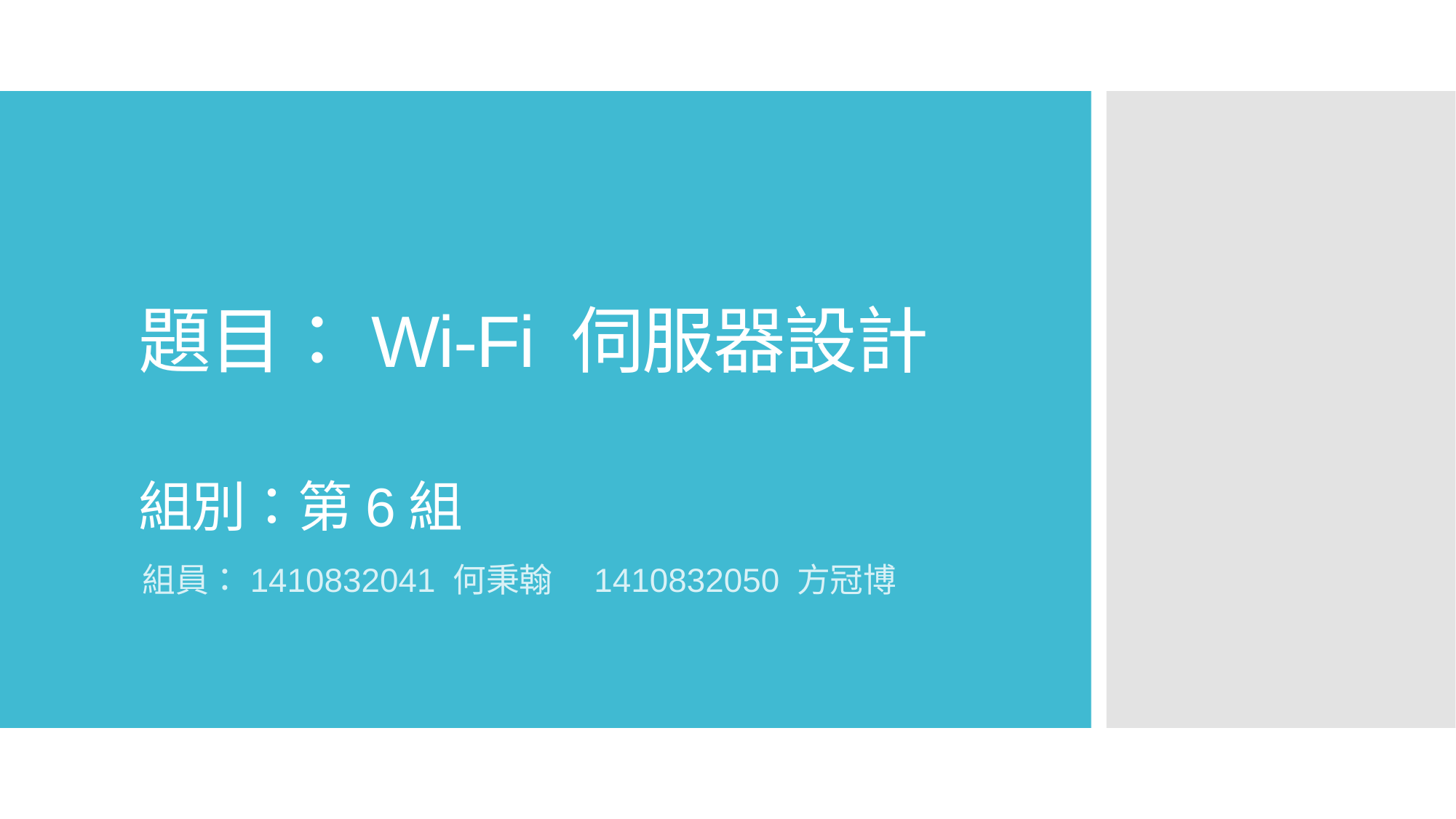

# 題目：Wi-Fi 伺服器設計 組別：第6組
組員：1410832041 何秉翰　1410832050 方冠博